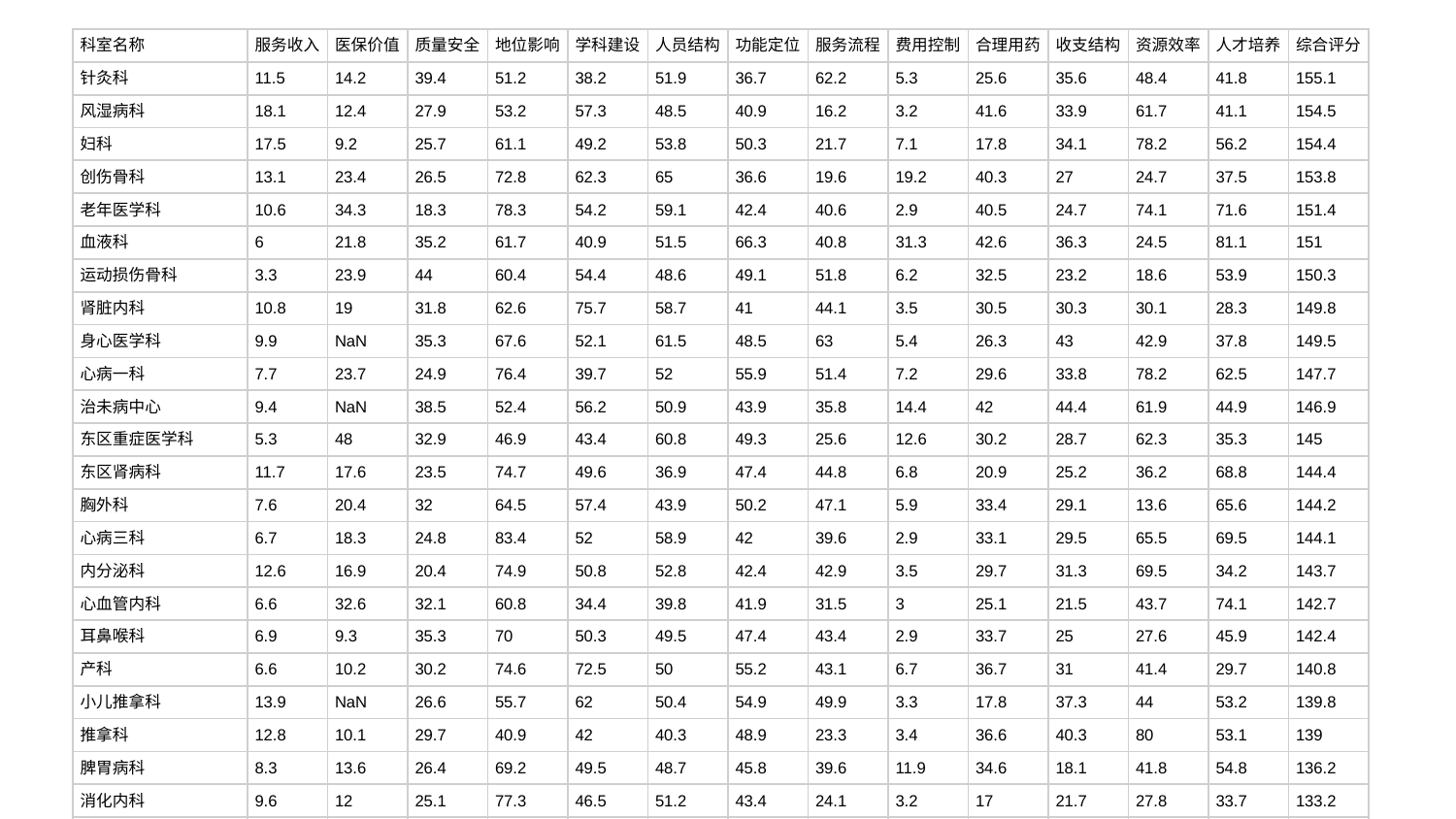

| 科室名称 | 服务收入 | 医保价值 | 质量安全 | 地位影响 | 学科建设 | 人员结构 | 功能定位 | 服务流程 | 费用控制 | 合理用药 | 收支结构 | 资源效率 | 人才培养 | 综合评分 |
| --- | --- | --- | --- | --- | --- | --- | --- | --- | --- | --- | --- | --- | --- | --- |
| 针灸科 | 11.5 | 14.2 | 39.4 | 51.2 | 38.2 | 51.9 | 36.7 | 62.2 | 5.3 | 25.6 | 35.6 | 48.4 | 41.8 | 155.1 |
| 风湿病科 | 18.1 | 12.4 | 27.9 | 53.2 | 57.3 | 48.5 | 40.9 | 16.2 | 3.2 | 41.6 | 33.9 | 61.7 | 41.1 | 154.5 |
| 妇科 | 17.5 | 9.2 | 25.7 | 61.1 | 49.2 | 53.8 | 50.3 | 21.7 | 7.1 | 17.8 | 34.1 | 78.2 | 56.2 | 154.4 |
| 创伤骨科 | 13.1 | 23.4 | 26.5 | 72.8 | 62.3 | 65 | 36.6 | 19.6 | 19.2 | 40.3 | 27 | 24.7 | 37.5 | 153.8 |
| 老年医学科 | 10.6 | 34.3 | 18.3 | 78.3 | 54.2 | 59.1 | 42.4 | 40.6 | 2.9 | 40.5 | 24.7 | 74.1 | 71.6 | 151.4 |
| 血液科 | 6 | 21.8 | 35.2 | 61.7 | 40.9 | 51.5 | 66.3 | 40.8 | 31.3 | 42.6 | 36.3 | 24.5 | 81.1 | 151 |
| 运动损伤骨科 | 3.3 | 23.9 | 44 | 60.4 | 54.4 | 48.6 | 49.1 | 51.8 | 6.2 | 32.5 | 23.2 | 18.6 | 53.9 | 150.3 |
| 肾脏内科 | 10.8 | 19 | 31.8 | 62.6 | 75.7 | 58.7 | 41 | 44.1 | 3.5 | 30.5 | 30.3 | 30.1 | 28.3 | 149.8 |
| 身心医学科 | 9.9 | NaN | 35.3 | 67.6 | 52.1 | 61.5 | 48.5 | 63 | 5.4 | 26.3 | 43 | 42.9 | 37.8 | 149.5 |
| 心病一科 | 7.7 | 23.7 | 24.9 | 76.4 | 39.7 | 52 | 55.9 | 51.4 | 7.2 | 29.6 | 33.8 | 78.2 | 62.5 | 147.7 |
| 治未病中心 | 9.4 | NaN | 38.5 | 52.4 | 56.2 | 50.9 | 43.9 | 35.8 | 14.4 | 42 | 44.4 | 61.9 | 44.9 | 146.9 |
| 东区重症医学科 | 5.3 | 48 | 32.9 | 46.9 | 43.4 | 60.8 | 49.3 | 25.6 | 12.6 | 30.2 | 28.7 | 62.3 | 35.3 | 145 |
| 东区肾病科 | 11.7 | 17.6 | 23.5 | 74.7 | 49.6 | 36.9 | 47.4 | 44.8 | 6.8 | 20.9 | 25.2 | 36.2 | 68.8 | 144.4 |
| 胸外科 | 7.6 | 20.4 | 32 | 64.5 | 57.4 | 43.9 | 50.2 | 47.1 | 5.9 | 33.4 | 29.1 | 13.6 | 65.6 | 144.2 |
| 心病三科 | 6.7 | 18.3 | 24.8 | 83.4 | 52 | 58.9 | 42 | 39.6 | 2.9 | 33.1 | 29.5 | 65.5 | 69.5 | 144.1 |
| 内分泌科 | 12.6 | 16.9 | 20.4 | 74.9 | 50.8 | 52.8 | 42.4 | 42.9 | 3.5 | 29.7 | 31.3 | 69.5 | 34.2 | 143.7 |
| 心血管内科 | 6.6 | 32.6 | 32.1 | 60.8 | 34.4 | 39.8 | 41.9 | 31.5 | 3 | 25.1 | 21.5 | 43.7 | 74.1 | 142.7 |
| 耳鼻喉科 | 6.9 | 9.3 | 35.3 | 70 | 50.3 | 49.5 | 47.4 | 43.4 | 2.9 | 33.7 | 25 | 27.6 | 45.9 | 142.4 |
| 产科 | 6.6 | 10.2 | 30.2 | 74.6 | 72.5 | 50 | 55.2 | 43.1 | 6.7 | 36.7 | 31 | 41.4 | 29.7 | 140.8 |
| 小儿推拿科 | 13.9 | NaN | 26.6 | 55.7 | 62 | 50.4 | 54.9 | 49.9 | 3.3 | 17.8 | 37.3 | 44 | 53.2 | 139.8 |
| 推拿科 | 12.8 | 10.1 | 29.7 | 40.9 | 42 | 40.3 | 48.9 | 23.3 | 3.4 | 36.6 | 40.3 | 80 | 53.1 | 139 |
| 脾胃病科 | 8.3 | 13.6 | 26.4 | 69.2 | 49.5 | 48.7 | 45.8 | 39.6 | 11.9 | 34.6 | 18.1 | 41.8 | 54.8 | 136.2 |
| 消化内科 | 9.6 | 12 | 25.1 | 77.3 | 46.5 | 51.2 | 43.4 | 24.1 | 3.2 | 17 | 21.7 | 27.8 | 33.7 | 133.2 |
| 中医外治中心 | 5.9 | NaN | 32.9 | 61.1 | 40 | 56.2 | 54 | 26.3 | 8 | 32.6 | 38.7 | 85.8 | 38.9 | 132.7 |
| 肾病科 | 8.4 | 16.7 | 27.6 | 44.3 | 49.8 | 57.3 | 56.4 | 37.3 | 27.6 | 36.6 | 37.9 | 47.9 | 29.8 | 131 |